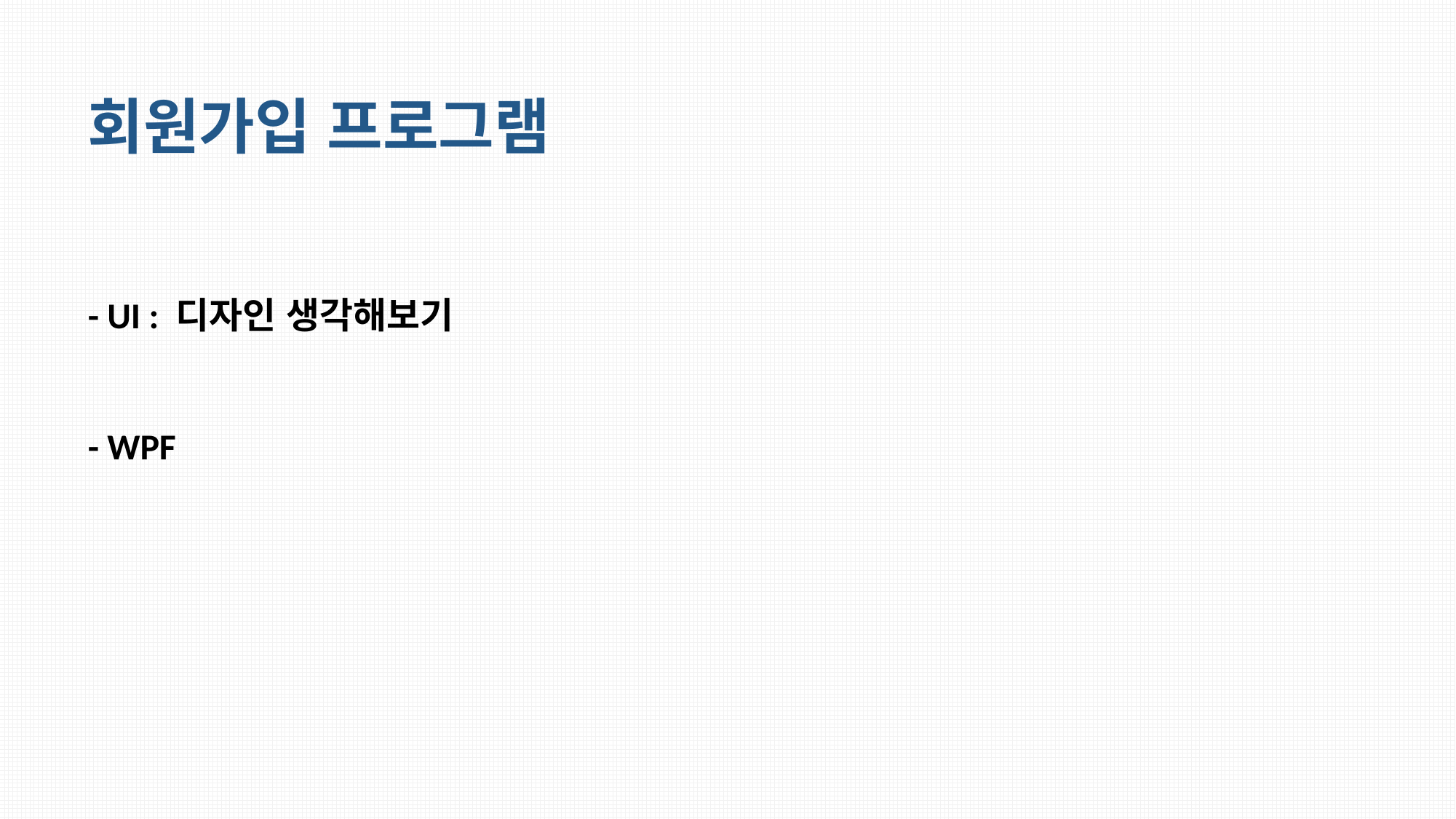

회원가입 프로그램
# - UI : 디자인 생각해보기 - WPF